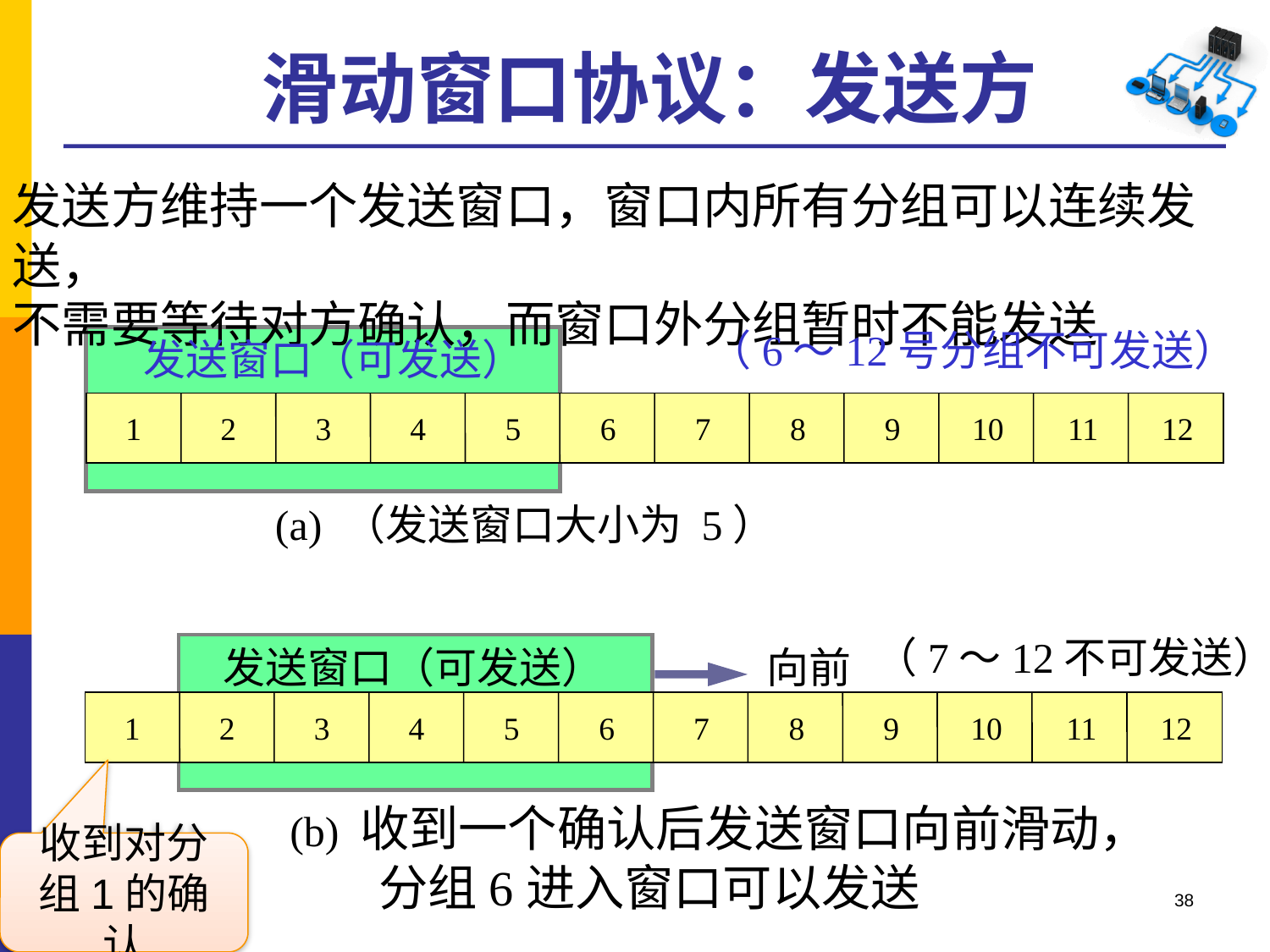

# 滑动窗口协议：发送方
发送方维持一个发送窗口，窗口内所有分组可以连续发送，
不需要等待对方确认，而窗口外分组暂时不能发送
（6～12号分组不可发送）
发送窗口
发送窗口（可发送）

1
2

3

4

5

6

7

8

9

10

11

12
(a) （发送窗口大小为 5）
（7～12不可发送）

发送窗口（可发送）
向前

1
2

3

4

5

6

7

8

9

10

11

12
(b) 收到一个确认后发送窗口向前滑动，
       分组6进入窗口可以发送
收到对分组1的确认
38